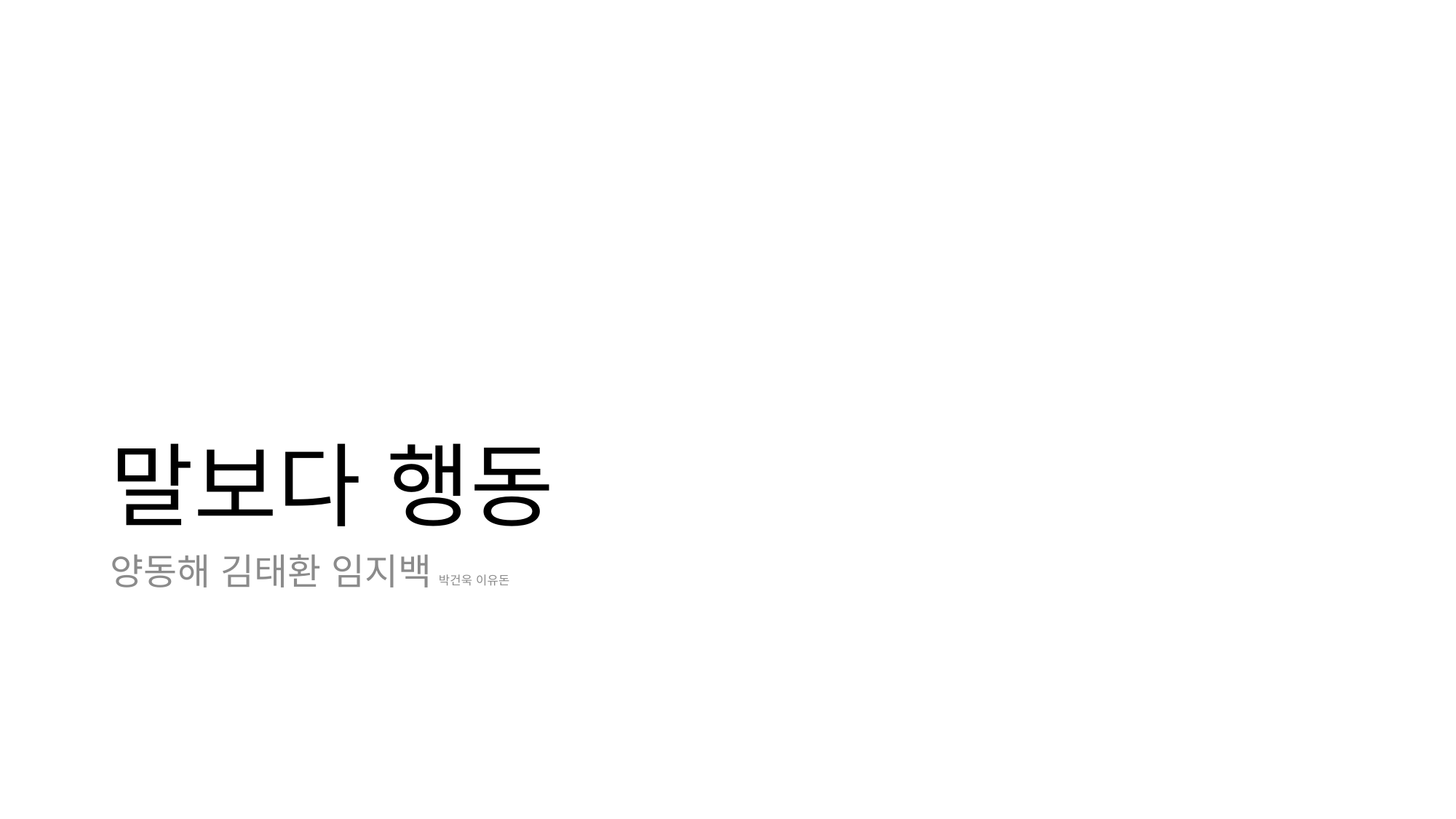

# 말보다 행동
양동해 김태환 임지백  박건욱 이유돈